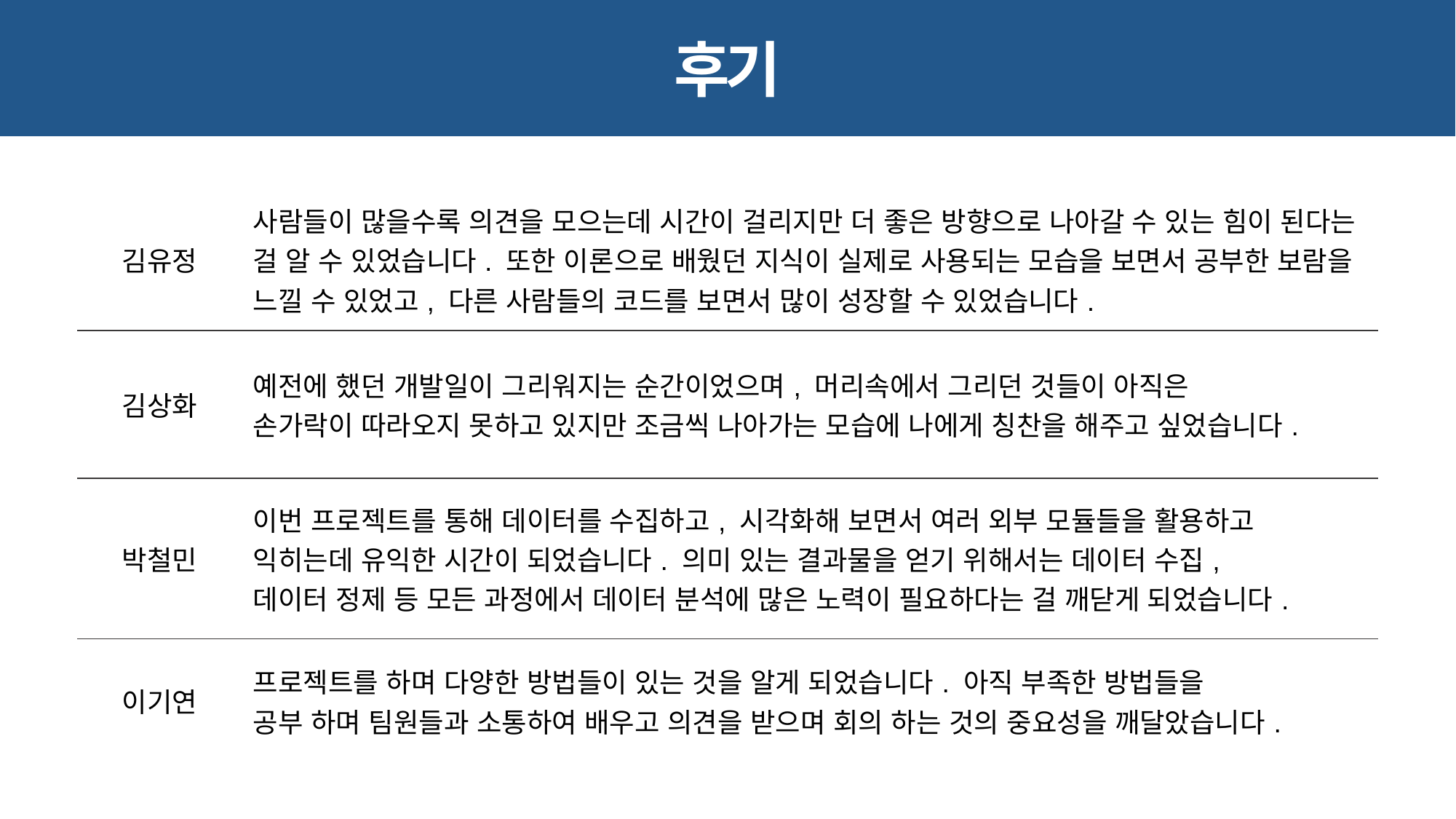

후기
| 김유정 | 사람들이 많을수록 의견을 모으는데 시간이 걸리지만 더 좋은 방향으로 나아갈 수 있는 힘이 된다는 걸 알 수 있었습니다. 또한 이론으로 배웠던 지식이 실제로 사용되는 모습을 보면서 공부한 보람을 느낄 수 있었고, 다른 사람들의 코드를 보면서 많이 성장할 수 있었습니다. |
| --- | --- |
| 김상화 | 예전에 했던 개발일이 그리워지는 순간이었으며, 머리속에서 그리던 것들이 아직은 손가락이 따라오지 못하고 있지만 조금씩 나아가는 모습에 나에게 칭찬을 해주고 싶었습니다. |
| 박철민 | 이번 프로젝트를 통해 데이터를 수집하고, 시각화해 보면서 여러 외부 모듈들을 활용하고 익히는데 유익한 시간이 되었습니다. 의미 있는 결과물을 얻기 위해서는 데이터 수집, 데이터 정제 등 모든 과정에서 데이터 분석에 많은 노력이 필요하다는 걸 깨닫게 되었습니다. |
| 이기연 | 프로젝트를 하며 다양한 방법들이 있는 것을 알게 되었습니다. 아직 부족한 방법들을 공부 하며 팀원들과 소통하여 배우고 의견을 받으며 회의 하는 것의 중요성을 깨달았습니다. |